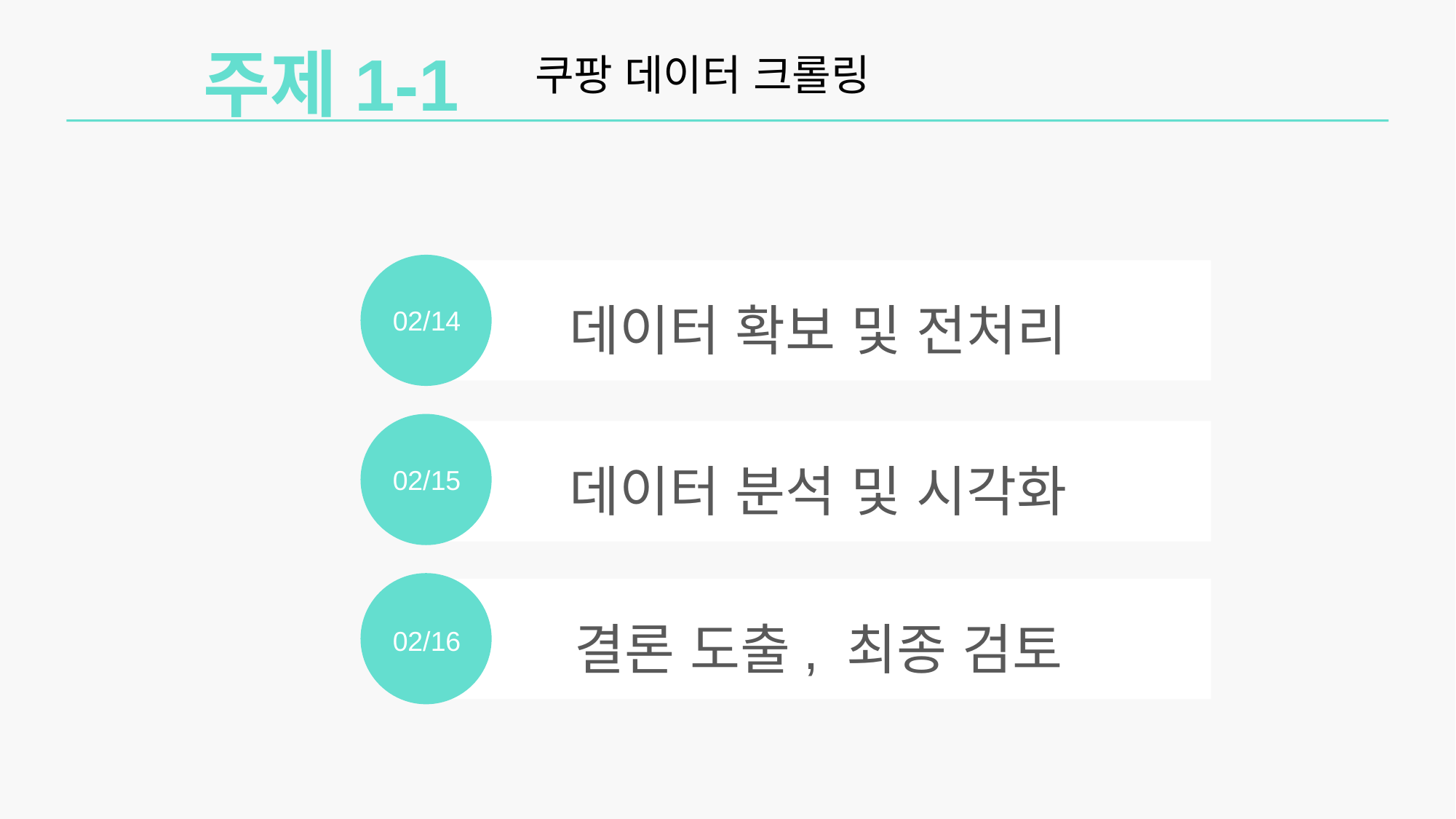

주제1-1
쿠팡 데이터 크롤링

데이터 확보 및 전처리
02/14

데이터 분석 및 시각화
02/15

결론 도출, 최종 검토
02/16